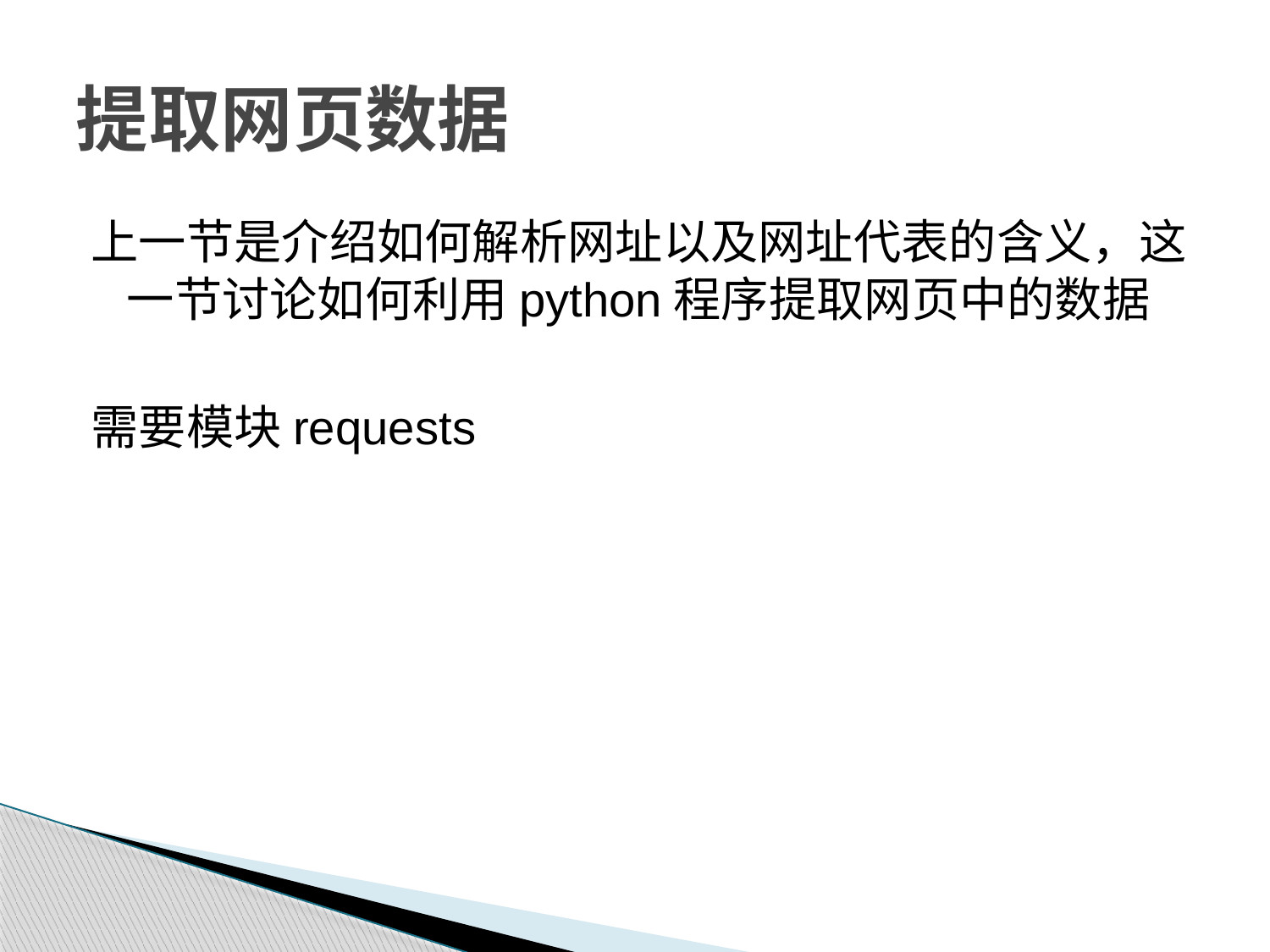

# 提取网页数据
上一节是介绍如何解析网址以及网址代表的含义，这一节讨论如何利用python程序提取网页中的数据

需要模块requests